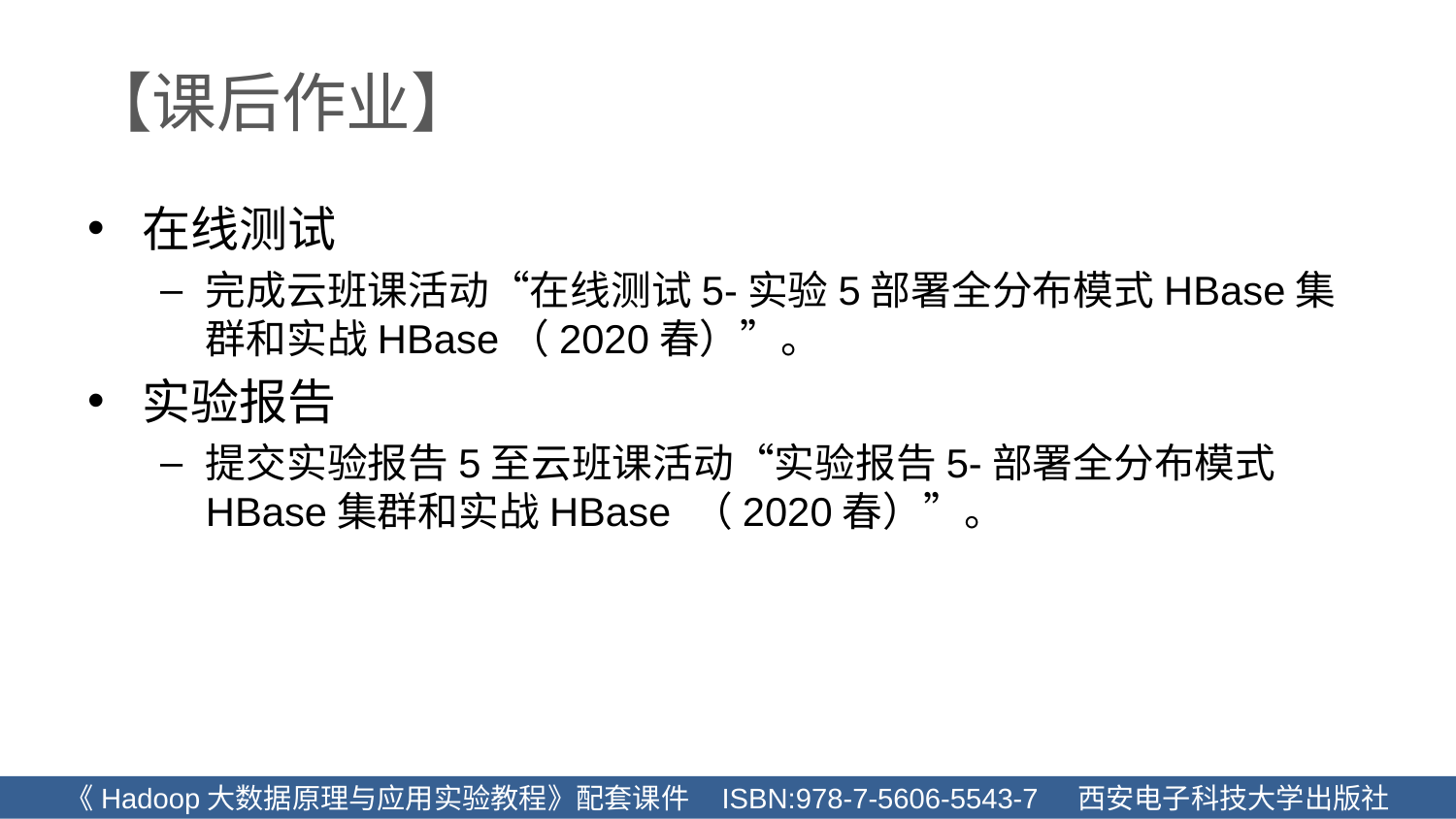

# 【课后作业】
在线测试
完成云班课活动“在线测试5-实验5部署全分布模式HBase集群和实战HBase（2020春）”。
实验报告
提交实验报告5至云班课活动“实验报告5-部署全分布模式HBase集群和实战HBase （2020春）”。